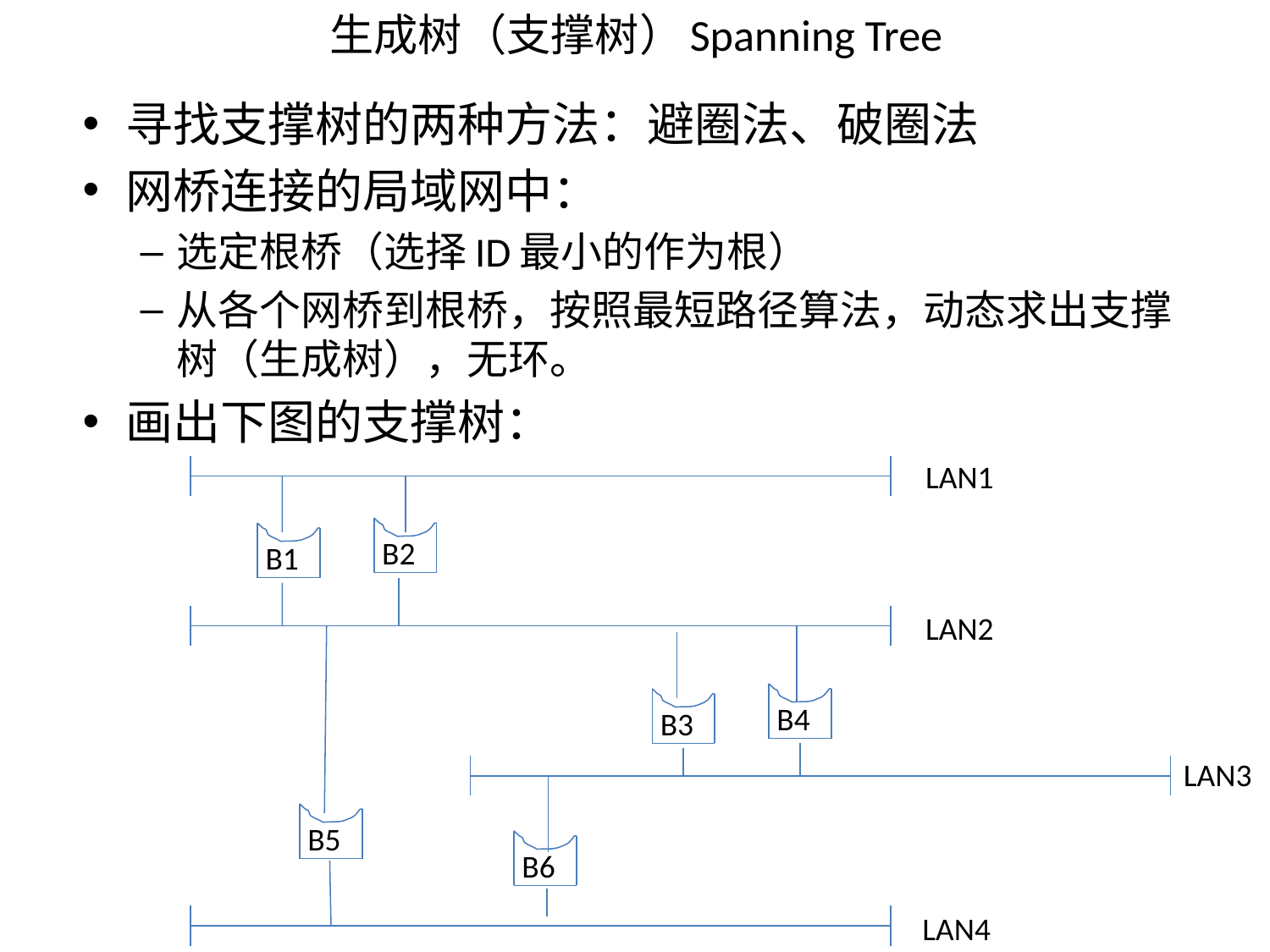

# 生成树（支撑树）Spanning Tree
寻找支撑树的两种方法：避圈法、破圈法
网桥连接的局域网中：
选定根桥（选择ID最小的作为根）
从各个网桥到根桥，按照最短路径算法，动态求出支撑树（生成树），无环。
画出下图的支撑树：
LAN1

B2
B1
LAN2

B4
B3
LAN3

B5

B6
LAN4